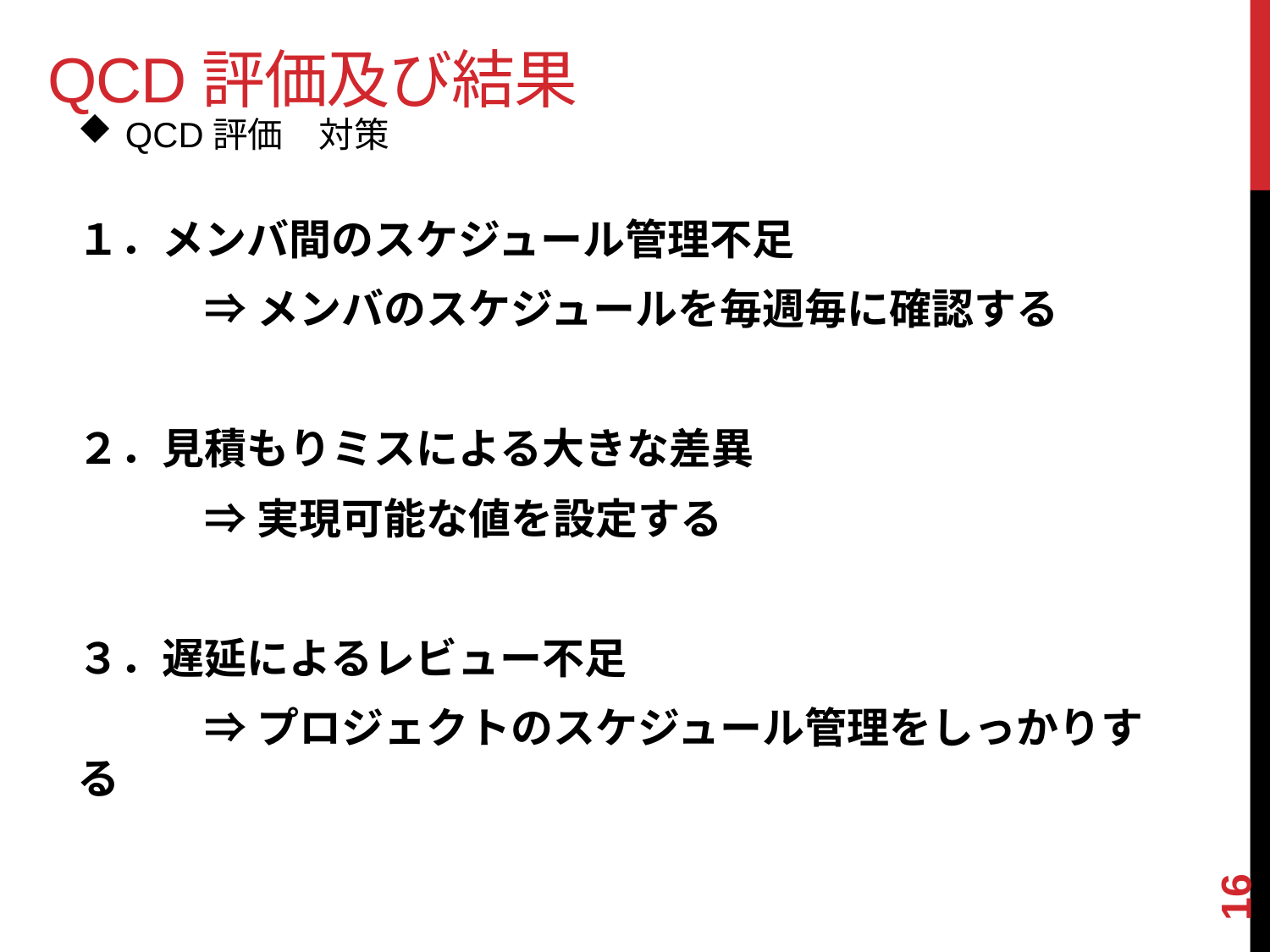

QCD評価及び結果
QCD評価　対策

１．メンバ間のスケジュール管理不足
	⇒メンバのスケジュールを毎週毎に確認する

２．見積もりミスによる大きな差異
	⇒実現可能な値を設定する

３．遅延によるレビュー不足
	⇒プロジェクトのスケジュール管理をしっかりする

16